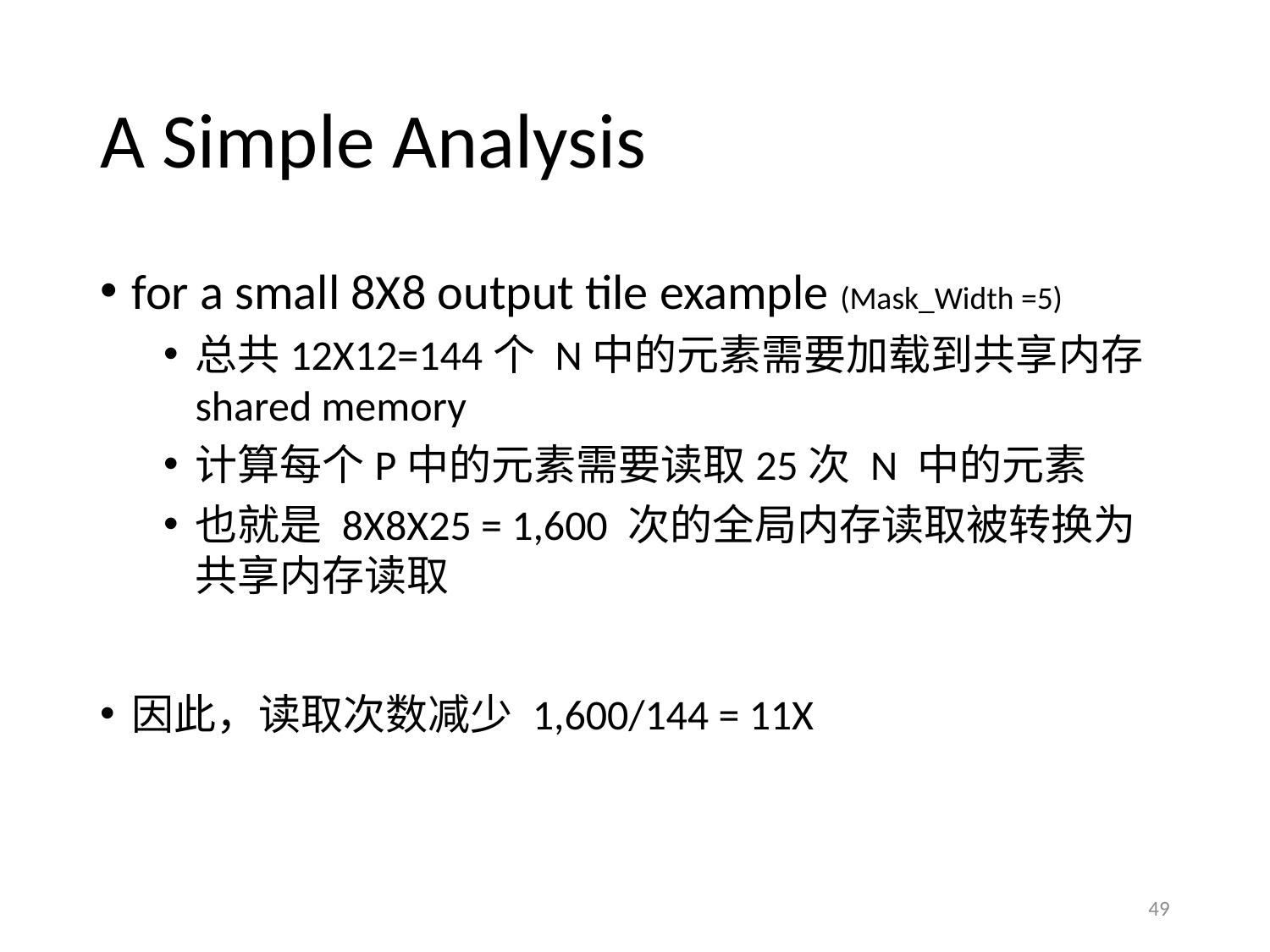

# A Simple Analysis
for a small 8X8 output tile example (Mask_Width =5)
总共12X12=144个 N中的元素需要加载到共享内存 shared memory
计算每个P中的元素需要读取25次 N 中的元素
也就是 8X8X25 = 1,600 次的全局内存读取被转换为共享内存读取

因此，读取次数减少 1,600/144 = 11X
49